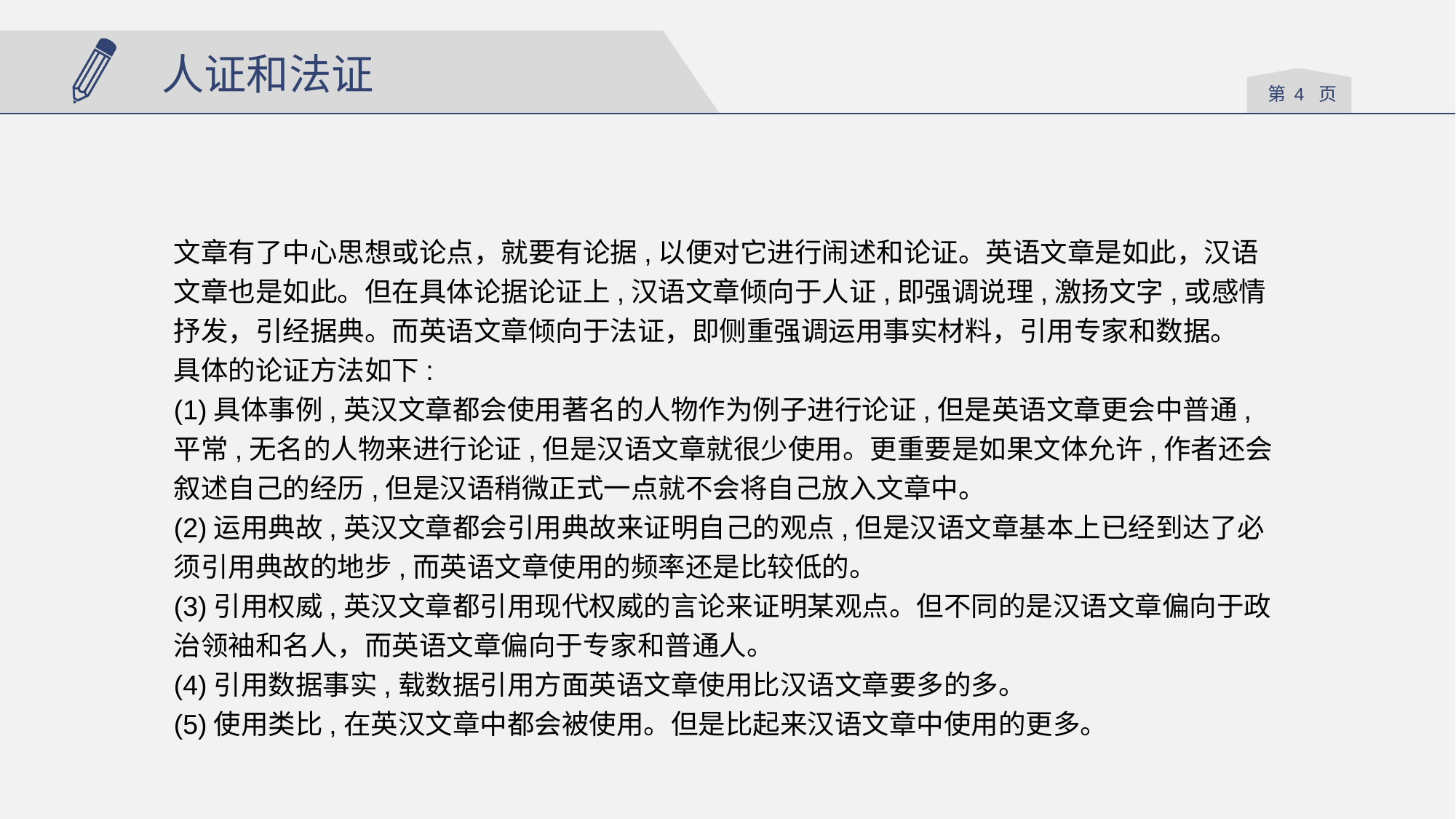

人证和法证
文章有了中心思想或论点，就要有论据,以便对它进行闹述和论证。英语文章是如此，汉语文章也是如此。但在具体论据论证上,汉语文章倾向于人证,即强调说理,激扬文字,或感情抒发，引经据典。而英语文章倾向于法证，即侧重强调运用事实材料，引用专家和数据。
具体的论证方法如下:
(1)具体事例,英汉文章都会使用著名的人物作为例子进行论证,但是英语文章更会中普通,平常,无名的人物来进行论证,但是汉语文章就很少使用。更重要是如果文体允许,作者还会叙述自己的经历,但是汉语稍微正式一点就不会将自己放入文章中。
(2)运用典故,英汉文章都会引用典故来证明自己的观点,但是汉语文章基本上已经到达了必须引用典故的地步,而英语文章使用的频率还是比较低的。
(3)引用权威,英汉文章都引用现代权威的言论来证明某观点。但不同的是汉语文章偏向于政治领袖和名人，而英语文章偏向于专家和普通人。
(4)引用数据事实,载数据引用方面英语文章使用比汉语文章要多的多。
(5)使用类比,在英汉文章中都会被使用。但是比起来汉语文章中使用的更多。